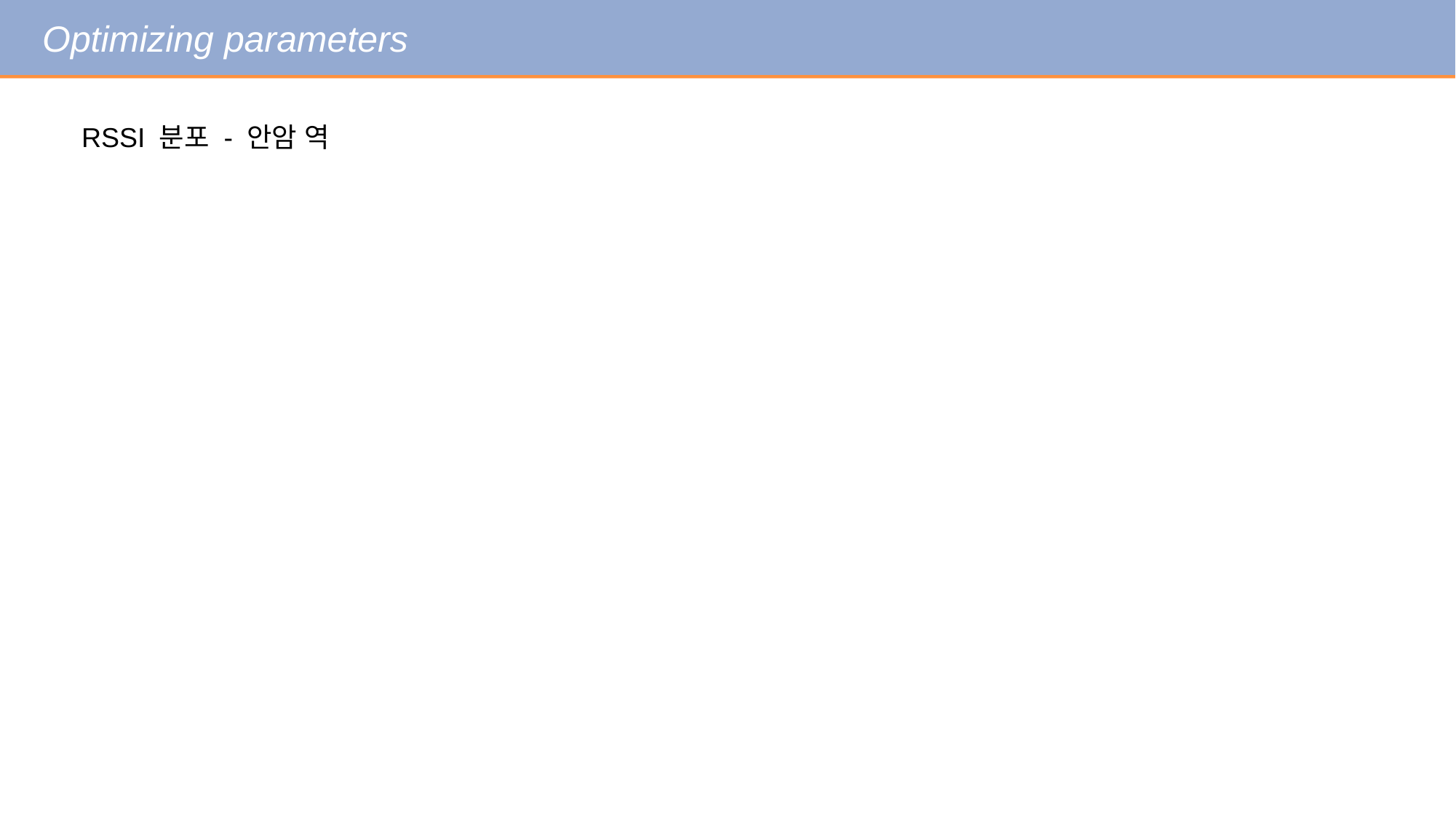

Optimizing parameters
RSSI 분포 - 안암 역